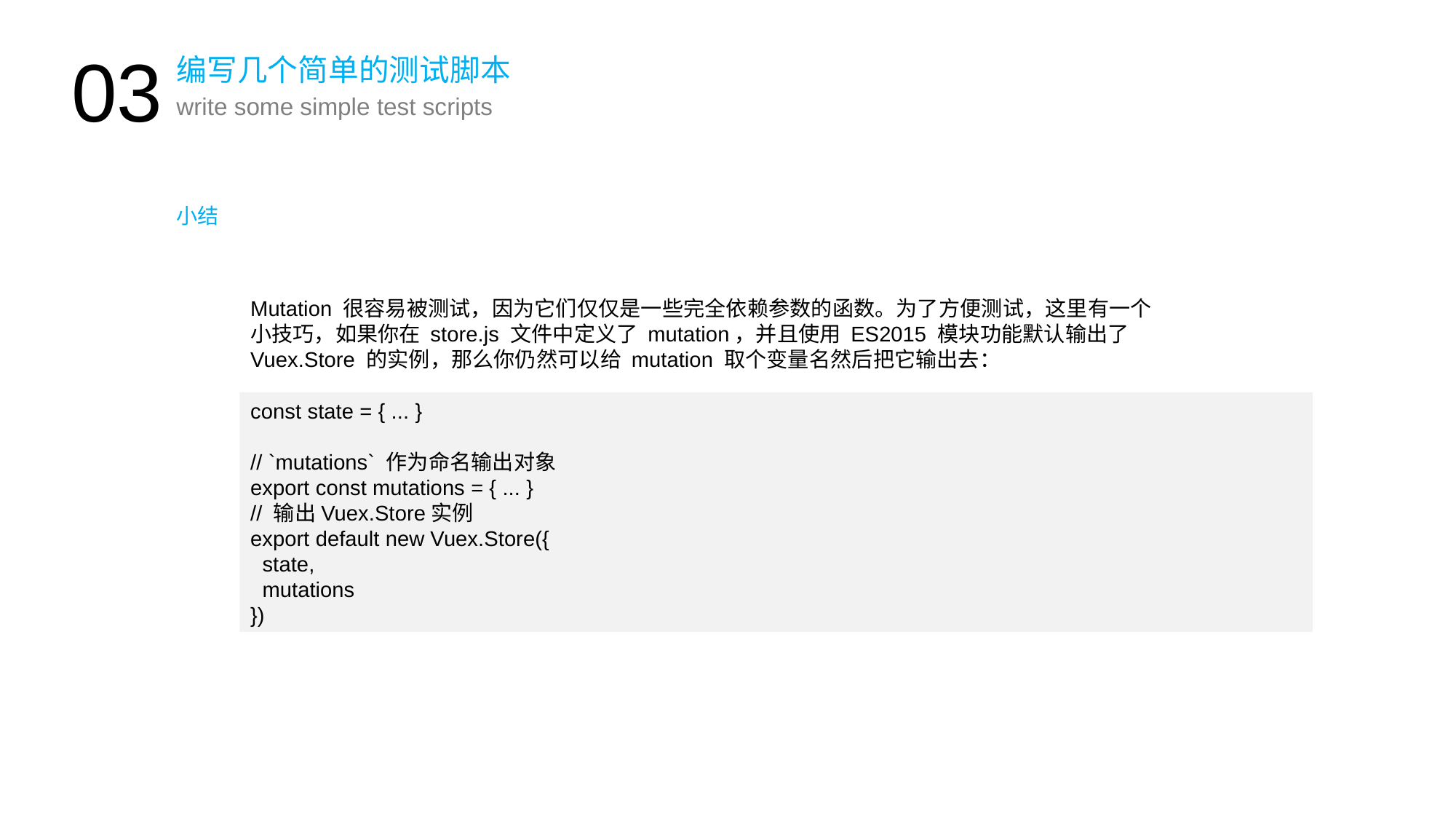

03
编写几个简单的测试脚本
write some simple test scripts
小结
Mutation 很容易被测试，因为它们仅仅是一些完全依赖参数的函数。为了方便测试，这里有一个小技巧，如果你在 store.js 文件中定义了 mutation，并且使用 ES2015 模块功能默认输出了 Vuex.Store 的实例，那么你仍然可以给 mutation 取个变量名然后把它输出去：
const state = { ... }

// `mutations` 作为命名输出对象
export const mutations = { ... }
// 输出Vuex.Store实例
export default new Vuex.Store({
  state,
  mutations
})